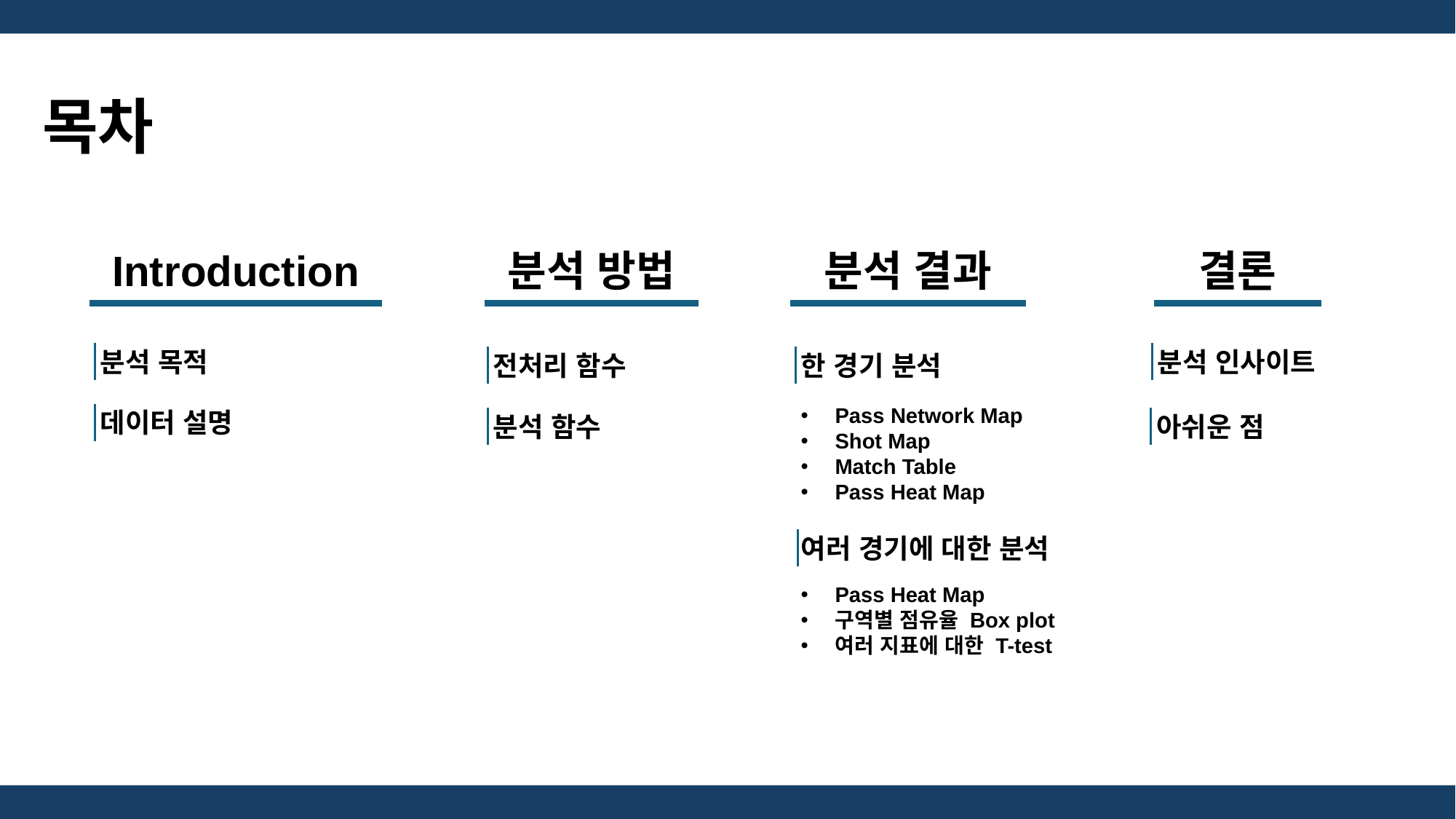

목차
Introduction
분석 방법
분석 결과
결론
분석 목적
분석 인사이트
전처리 함수
한 경기 분석
Pass Network Map
Shot Map
Match Table
Pass Heat Map
데이터 설명
분석 함수
아쉬운 점
여러 경기에 대한 분석
Pass Heat Map
구역별 점유율 Box plot
여러 지표에 대한 T-test